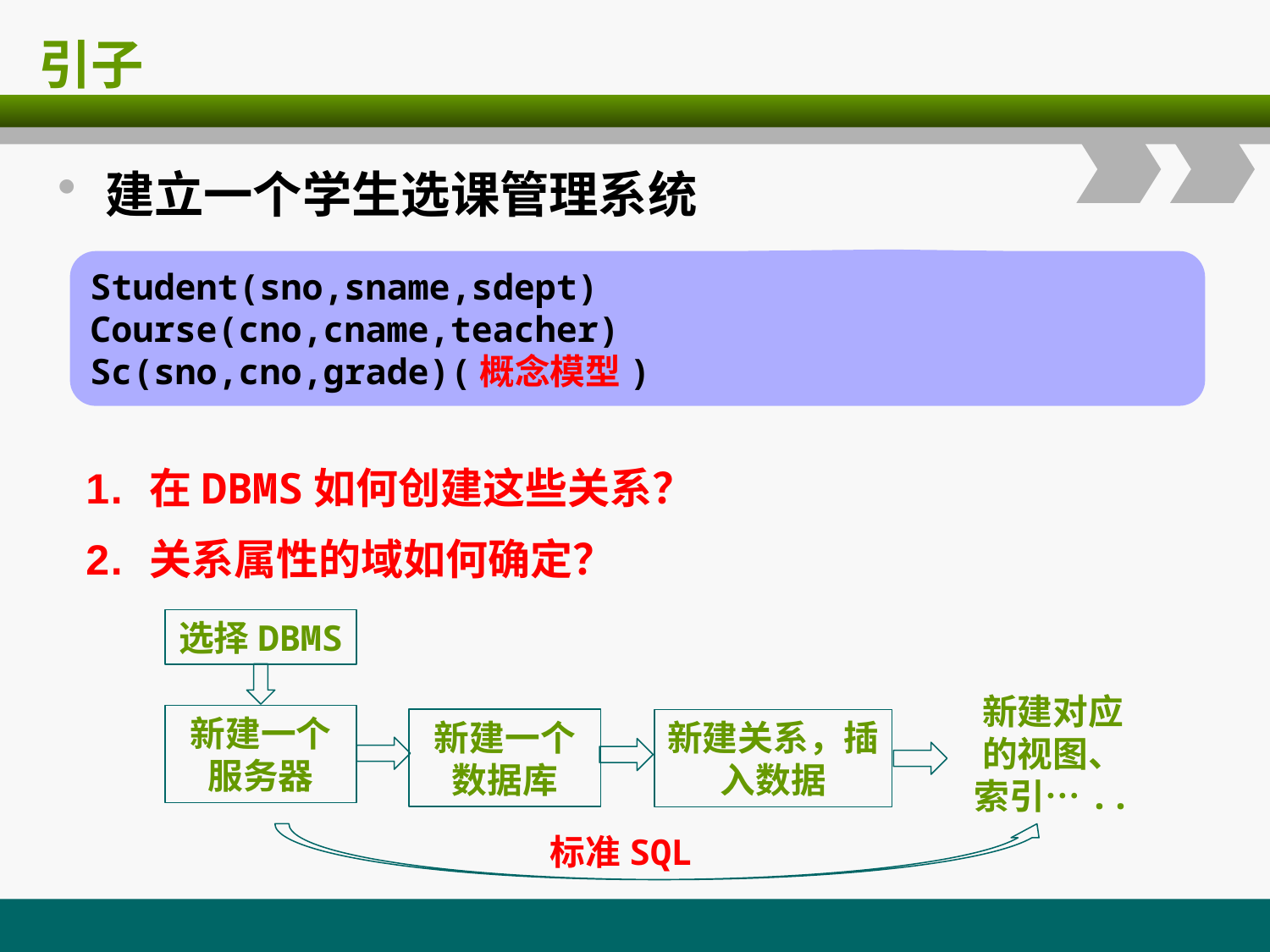

# 引子
建立一个学生选课管理系统
Student(sno,sname,sdept)
Course(cno,cname,teacher)
Sc(sno,cno,grade)(概念模型)
在DBMS如何创建这些关系？
关系属性的域如何确定？
选择DBMS

新建对应的视图、索引…..
新建一个服务器
新建一个数据库
新建关系，插入数据

标准SQL